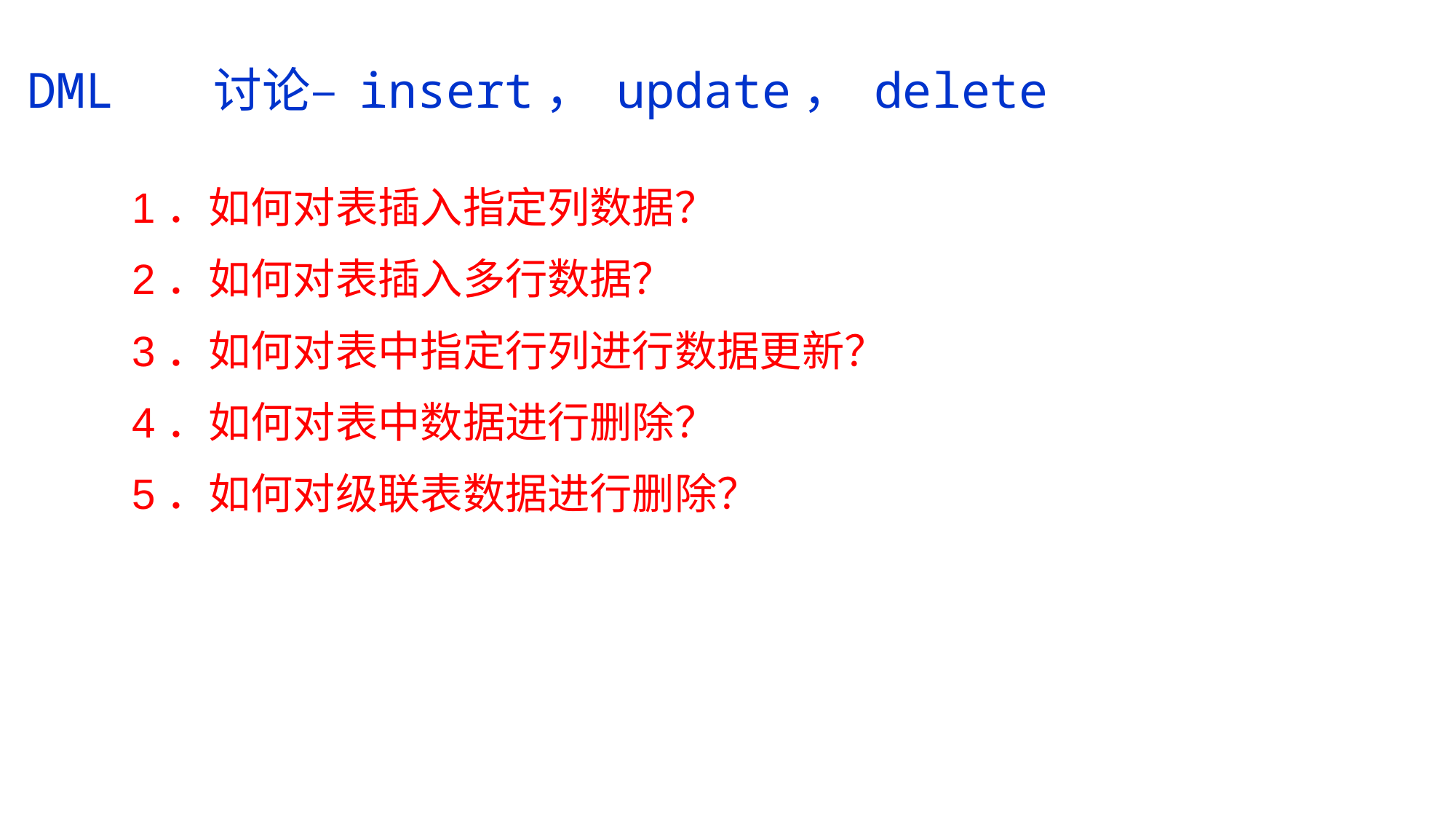

DML   讨论– insert， update， delete
1．如何对表插入指定列数据？
2．如何对表插入多行数据？
3．如何对表中指定行列进行数据更新？
4．如何对表中数据进行删除？
5．如何对级联表数据进行删除？